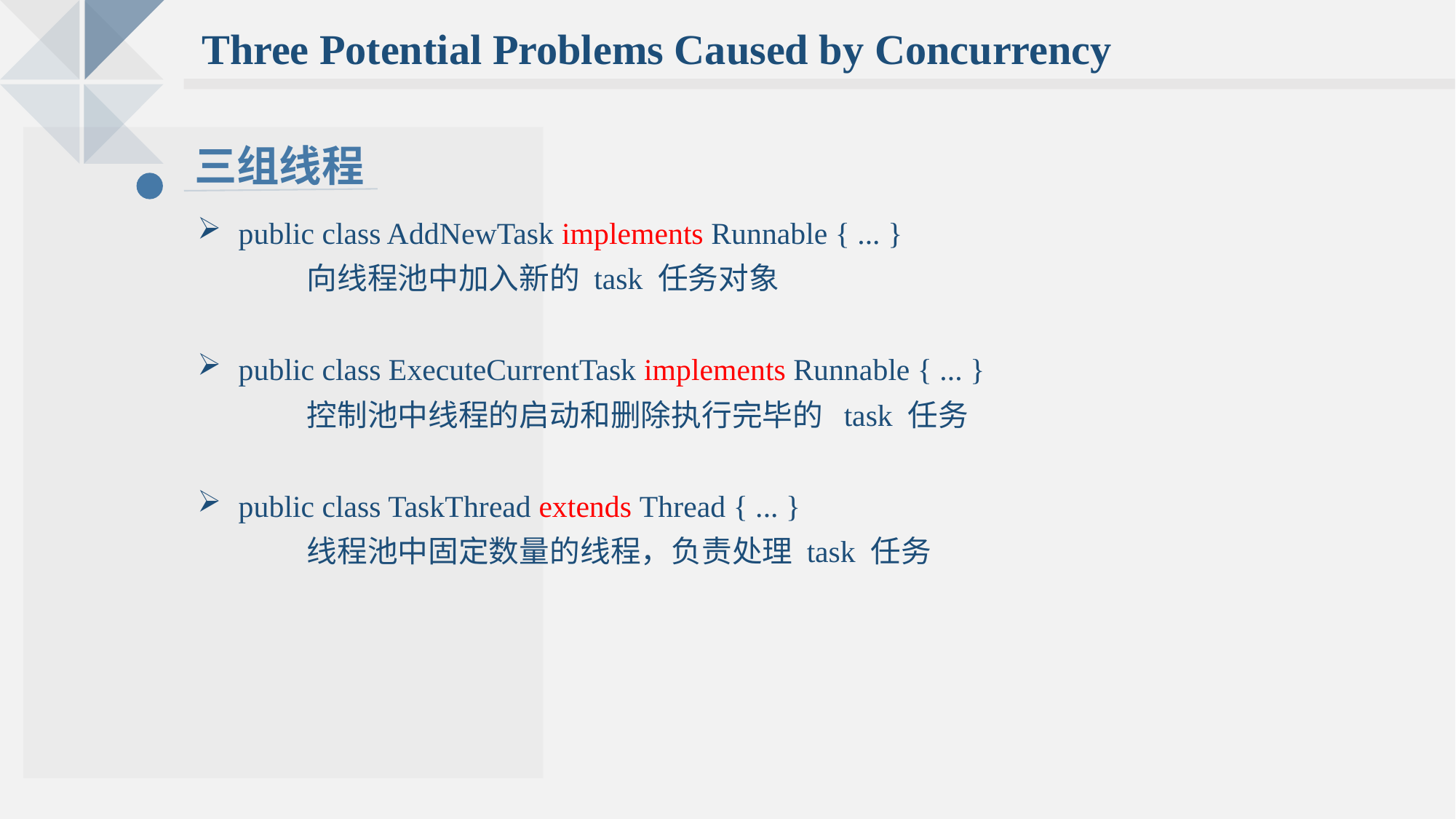

Three Potential Problems Caused by Concurrency

三组线程

public class AddNewTask implements Runnable { ... }
向线程池中加入新的 task 任务对象

public class ExecuteCurrentTask implements Runnable { ... }
控制池中线程的启动和删除执行完毕的  task 任务

public class TaskThread extends Thread { ... }
线程池中固定数量的线程，负责处理 task 任务